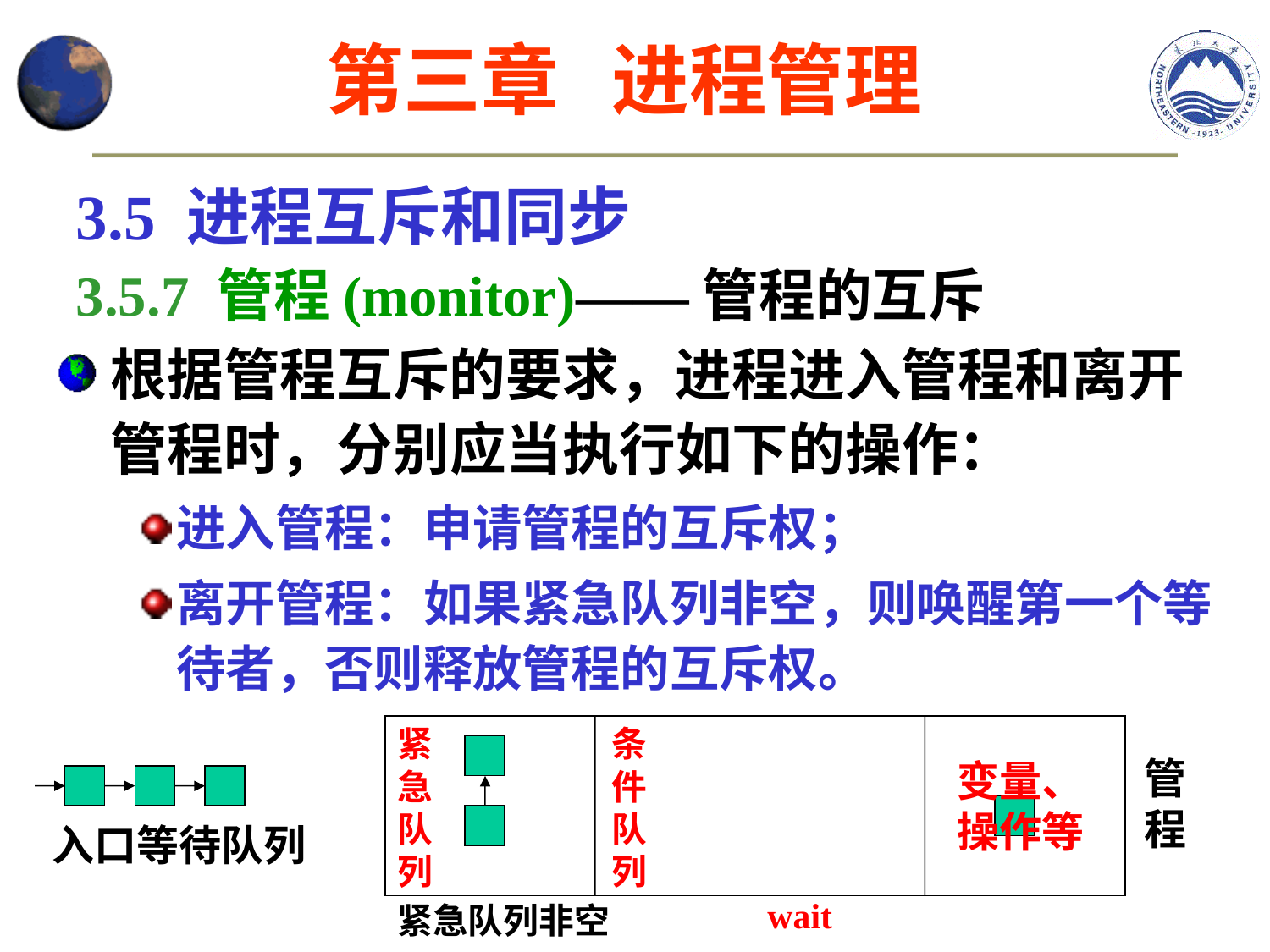

第三章   进程管理
3.5 进程互斥和同步
3.5.7 管程(monitor)——管程的互斥
根据管程互斥的要求，进程进入管程和离开管程时，分别应当执行如下的操作：
进入管程：申请管程的互斥权；
离开管程：如果紧急队列非空，则唤醒第一个等待者，否则释放管程的互斥权。
紧急队列

管程

变量、操作等

条件队列

入口等待队列
wait
紧急队列非空